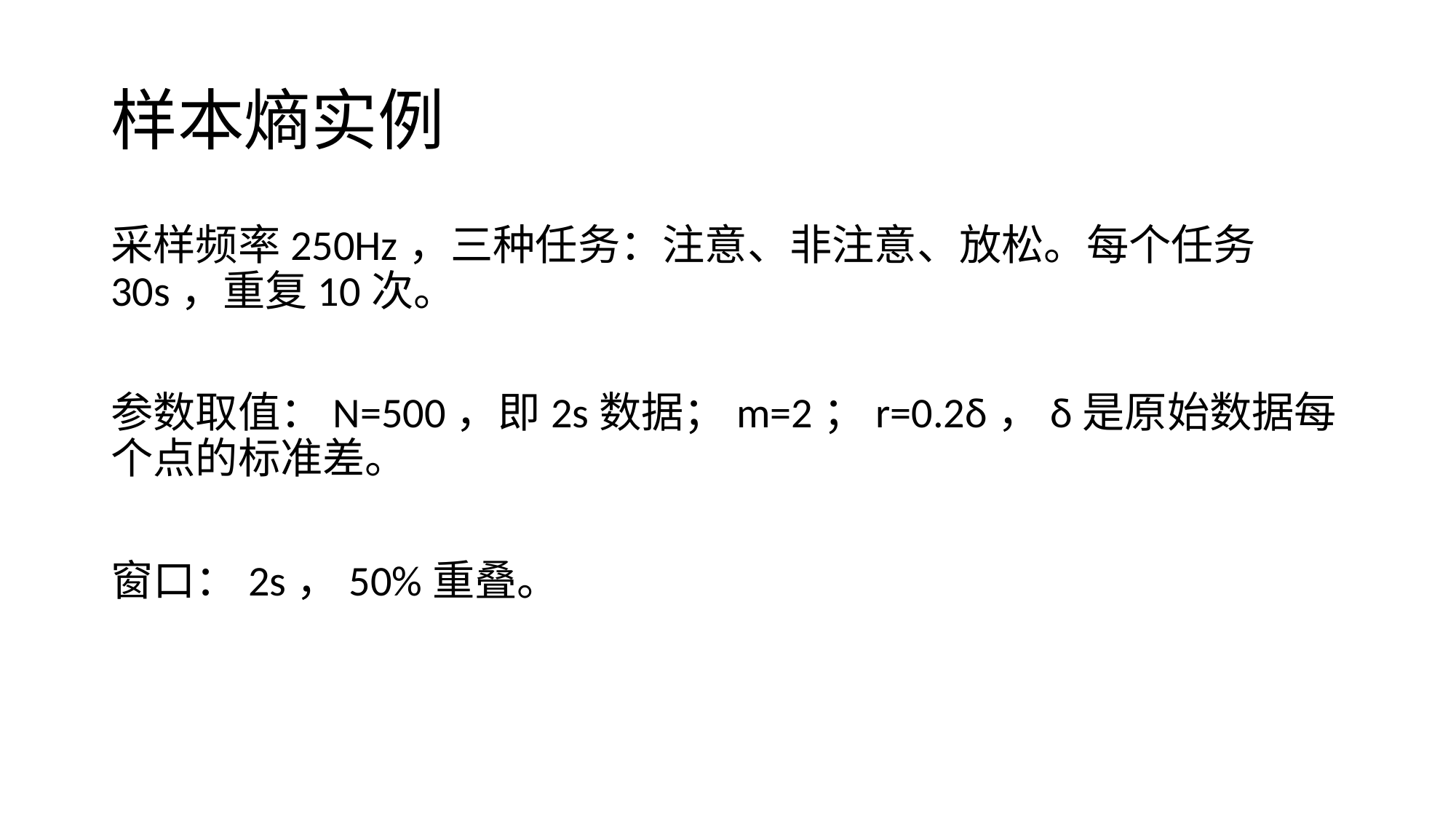

# 样本熵实例
采样频率250Hz，三种任务：注意、非注意、放松。每个任务30s，重复10次。

参数取值：N=500，即2s数据；m=2；r=0.2δ，δ是原始数据每个点的标准差。

窗口：2s，50%重叠。